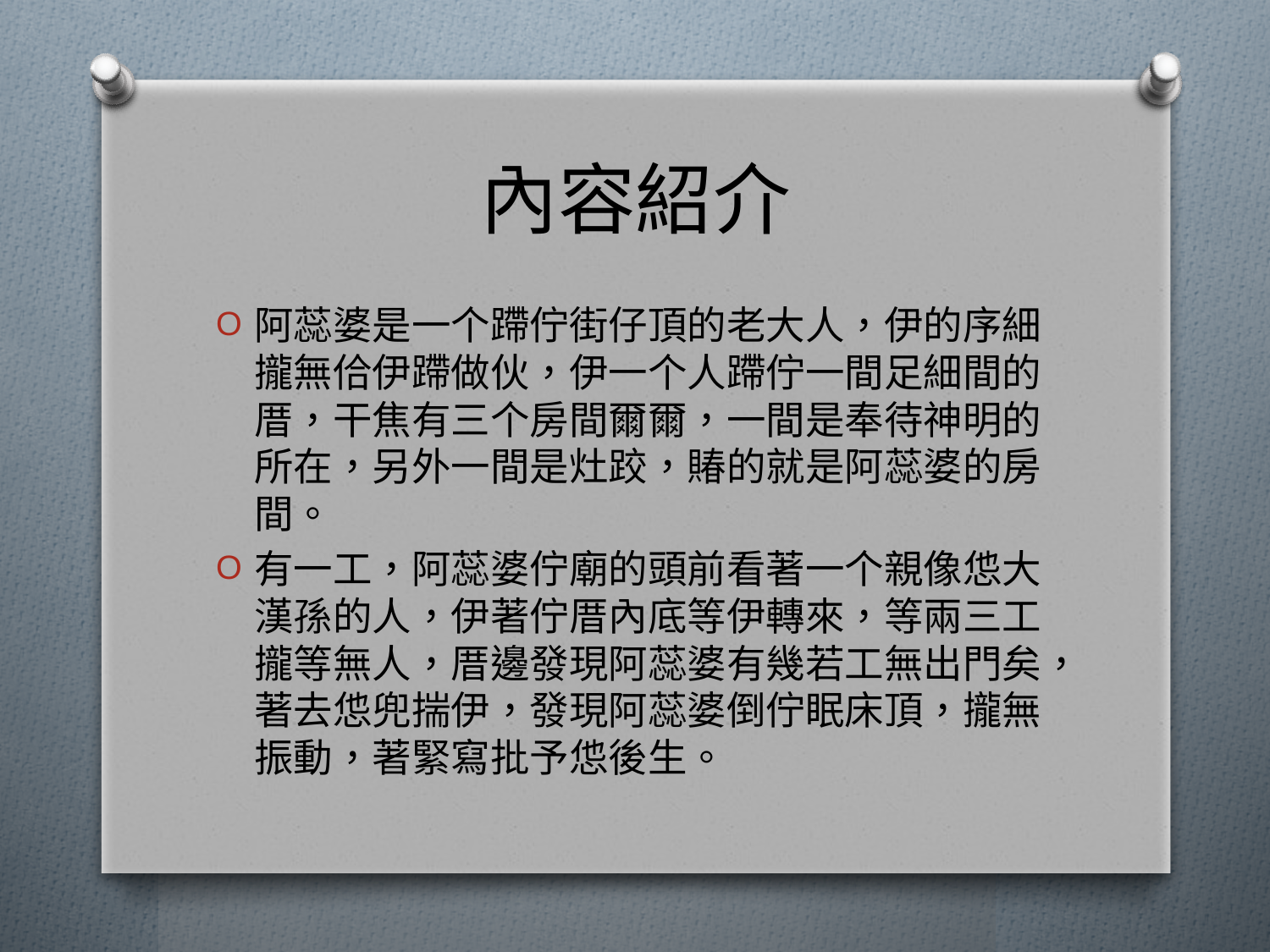

# 內容紹介
阿蕊婆是一个蹛佇街仔頂的老大人，伊的序細攏無佮伊蹛做伙，伊一个人蹛佇一間足細間的厝，干焦有三个房間爾爾，一間是奉待神明的所在，另外一間是灶跤，賰的就是阿蕊婆的房間。
有一工，阿蕊婆佇廟的頭前看著一个親像怹大漢孫的人，伊著佇厝內底等伊轉來，等兩三工攏等無人，厝邊發現阿蕊婆有幾若工無出門矣，著去怹兜揣伊，發現阿蕊婆倒佇眠床頂，攏無振動，著緊寫批予怹後生。